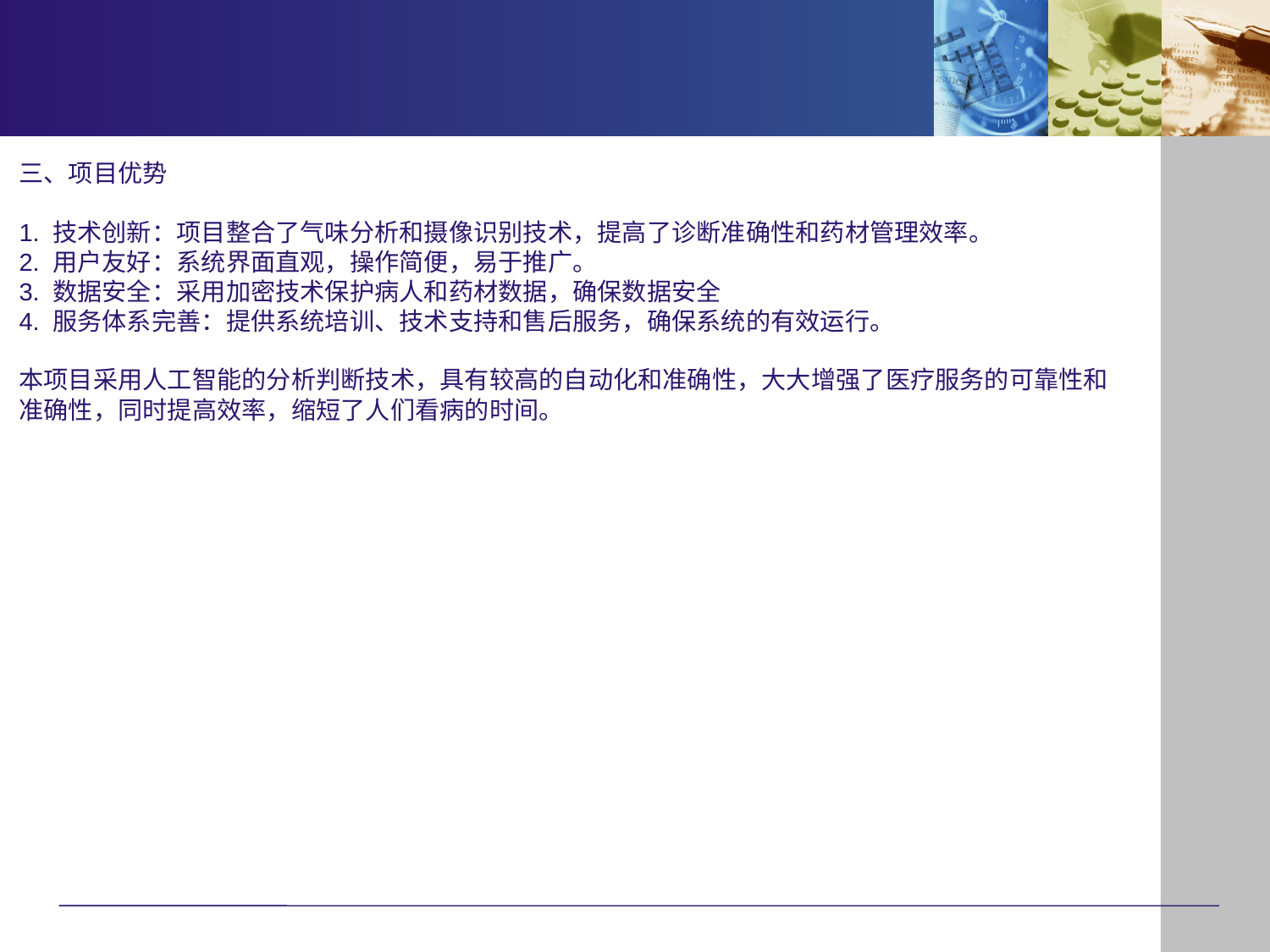

#
三、项目优势

1. 技术创新：项目整合了气味分析和摄像识别技术，提高了诊断准确性和药材管理效率。
2. 用户友好：系统界面直观，操作简便，易于推广。
3. 数据安全：采用加密技术保护病人和药材数据，确保数据安全
4. 服务体系完善：提供系统培训、技术支持和售后服务，确保系统的有效运行。

本项目采用人工智能的分析判断技术，具有较高的自动化和准确性，大大增强了医疗服务的可靠性和准确性，同时提高效率，缩短了人们看病的时间。